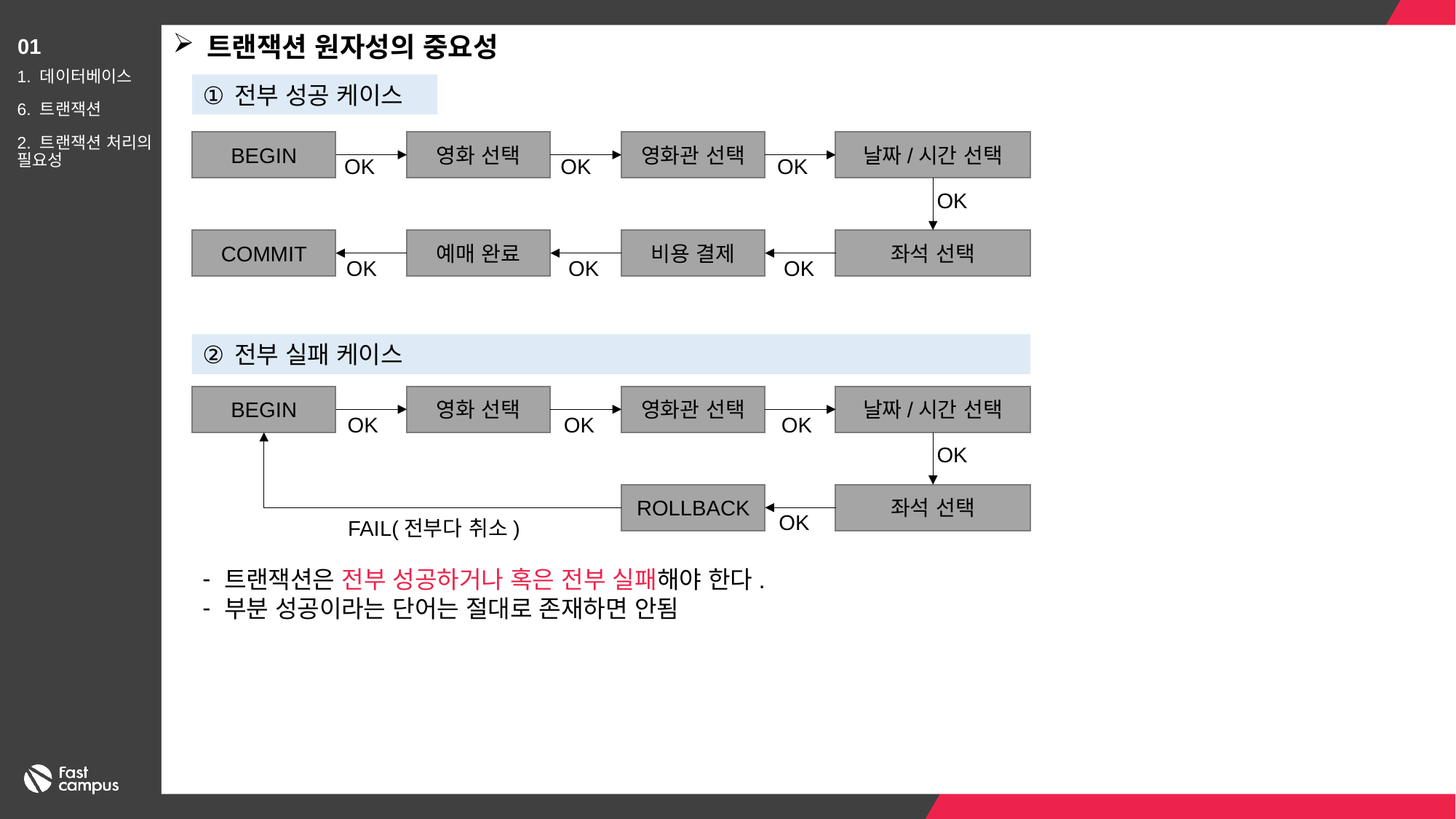

트랜잭션 원자성의 중요성
01
1. 데이터베이스
6. 트랜잭션
2. 트랜잭션 처리의 필요성
전부 성공 케이스
날짜/시간 선택
BEGIN
영화 선택
영화관 선택
OK
OK
OK
OK
COMMIT
좌석 선택
비용 결제
예매 완료
OK
OK
OK
전부 실패 케이스
날짜/시간 선택
BEGIN
영화 선택
영화관 선택
OK
OK
OK
OK
좌석 선택
ROLLBACK
OK
FAIL(전부다 취소)
트랜잭션은 전부 성공하거나 혹은 전부 실패해야 한다.
부분 성공이라는 단어는 절대로 존재하면 안됨